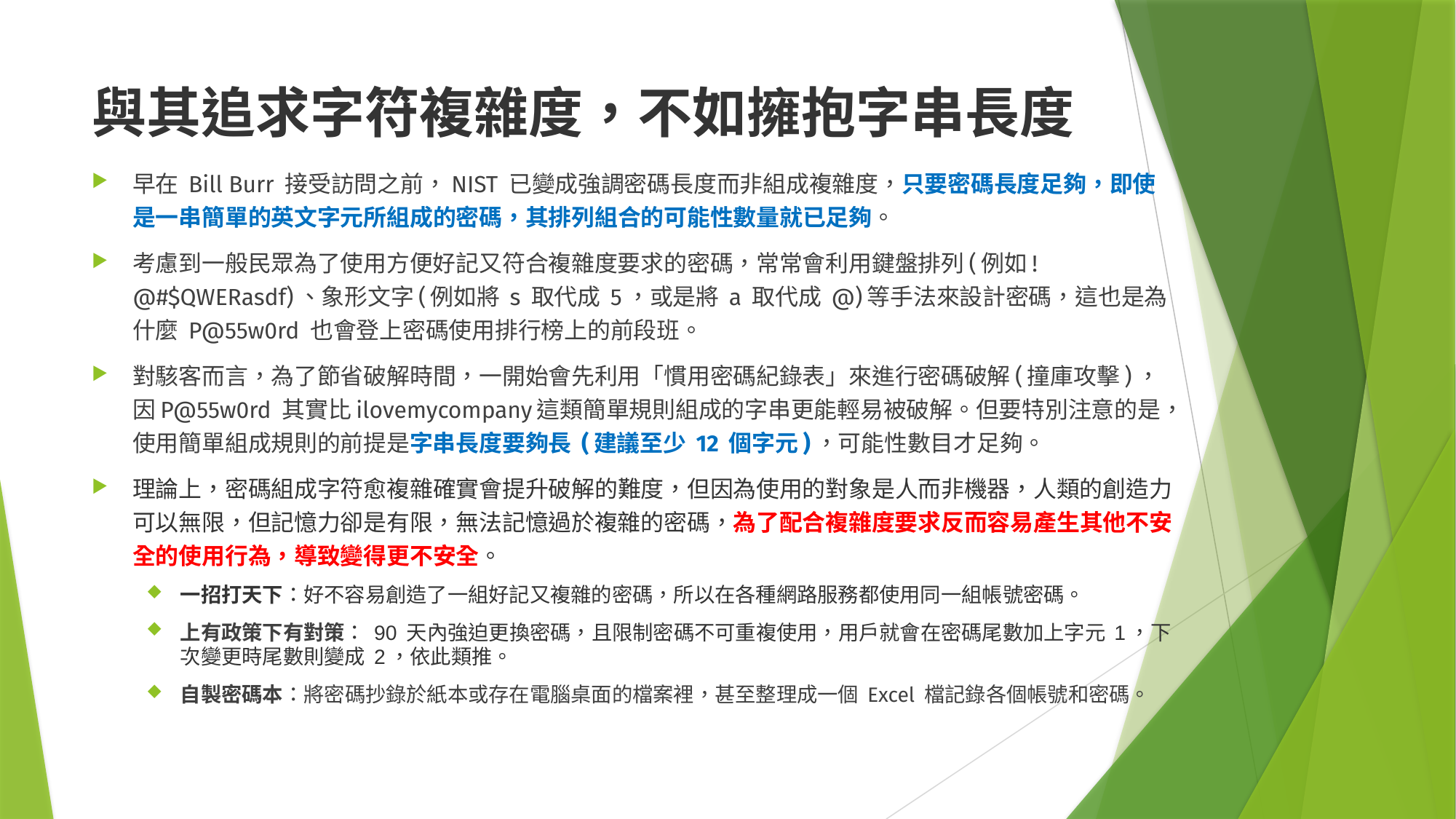

# 與其追求字符複雜度，不如擁抱字串長度
早在 Bill Burr 接受訪問之前，NIST 已變成強調密碼長度而非組成複雜度，只要密碼長度足夠，即使是一串簡單的英文字元所組成的密碼，其排列組合的可能性數量就已足夠。
考慮到一般民眾為了使用方便好記又符合複雜度要求的密碼，常常會利用鍵盤排列(例如!@#$QWERasdf)、象形文字(例如將 s 取代成 5，或是將 a 取代成 @)等手法來設計密碼，這也是為什麼 P@55w0rd 也會登上密碼使用排行榜上的前段班。
對駭客而言，為了節省破解時間，一開始會先利用「慣用密碼紀錄表」來進行密碼破解(撞庫攻擊)，因P@55w0rd 其實比ilovemycompany這類簡單規則組成的字串更能輕易被破解。但要特別注意的是，使用簡單組成規則的前提是字串長度要夠長 (建議至少 12 個字元)，可能性數目才足夠。
理論上，密碼組成字符愈複雜確實會提升破解的難度，但因為使用的對象是人而非機器，人類的創造力可以無限，但記憶力卻是有限，無法記憶過於複雜的密碼，為了配合複雜度要求反而容易產生其他不安全的使用行為，導致變得更不安全。
一招打天下：好不容易創造了一組好記又複雜的密碼，所以在各種網路服務都使用同一組帳號密碼。
上有政策下有對策： 90 天內強迫更換密碼，且限制密碼不可重複使用，用戶就會在密碼尾數加上字元 1，下次變更時尾數則變成 2，依此類推。
自製密碼本：將密碼抄錄於紙本或存在電腦桌面的檔案裡，甚至整理成一個 Excel 檔記錄各個帳號和密碼。